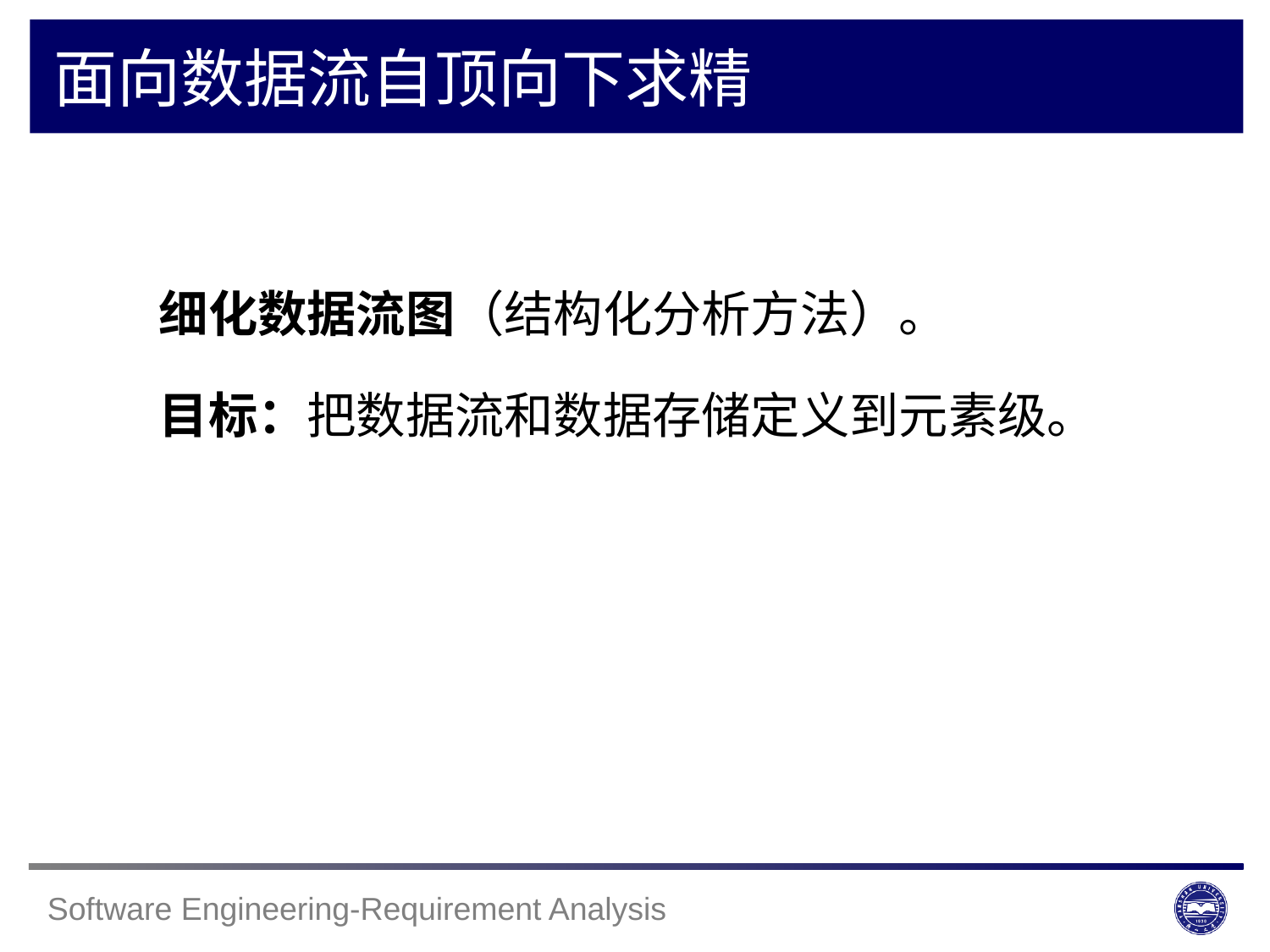

面向数据流自顶向下求精
细化数据流图（结构化分析方法）。
目标：把数据流和数据存储定义到元素级。